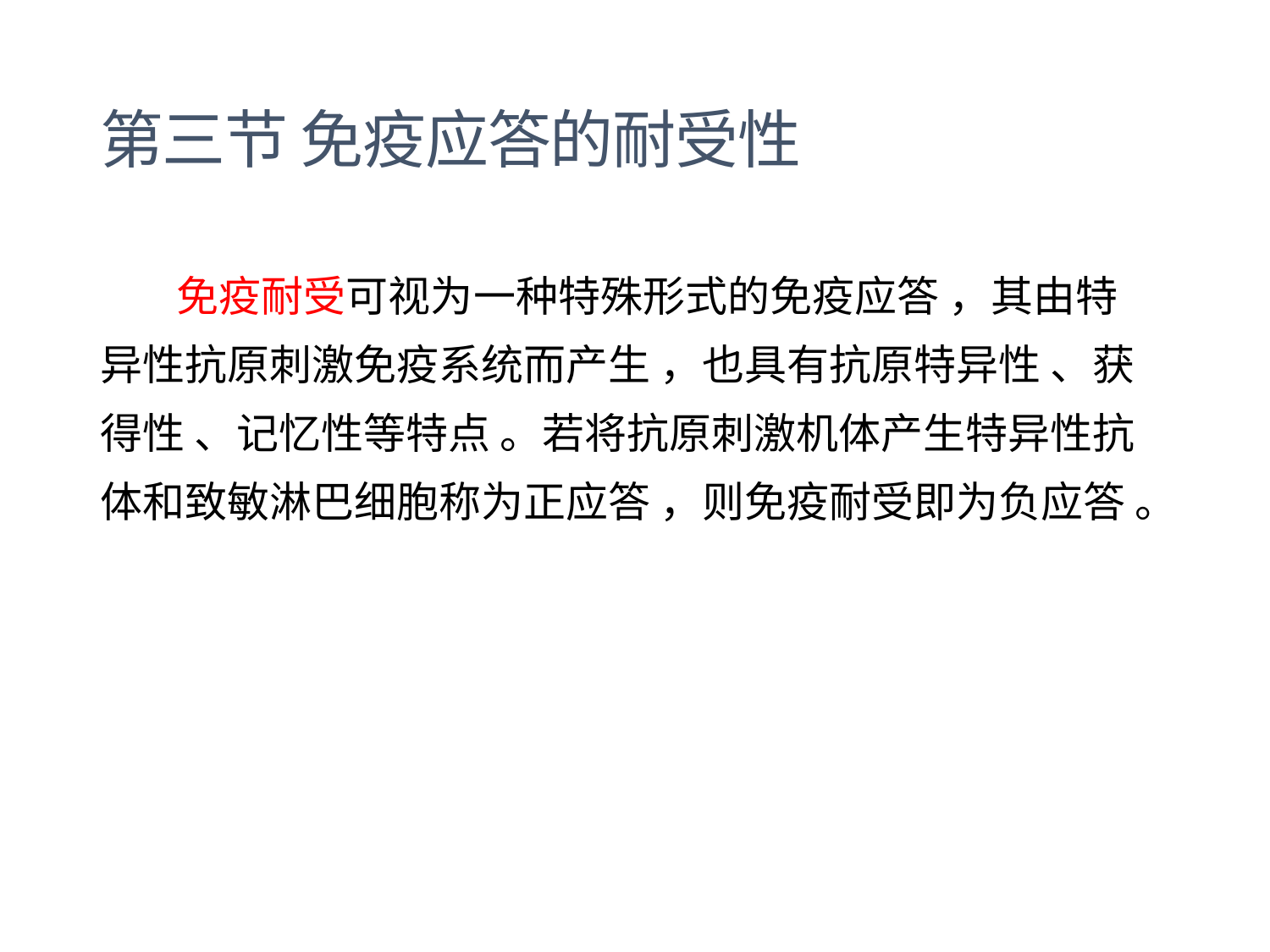

# 第三节 免疫应答的耐受性
       免疫耐受可视为一种特殊形式的免疫应答 ，其由特
异性抗原刺激免疫系统而产生 ，也具有抗原特异性 、获
得性 、记忆性等特点 。若将抗原刺激机体产生特异性抗
体和致敏淋巴细胞称为正应答 ，则免疫耐受即为负应答 。